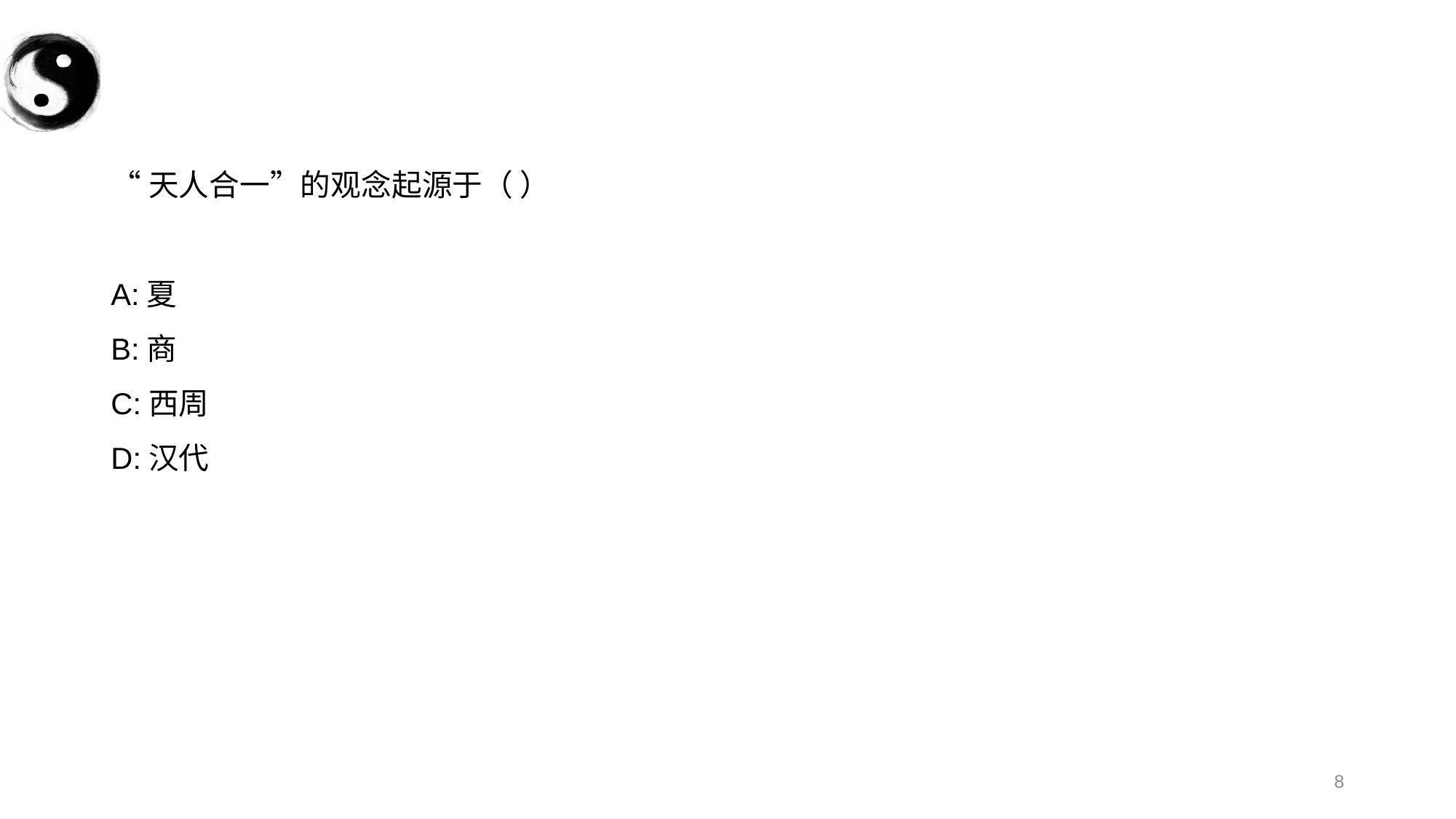

#
“天人合一”的观念起源于（ ）

A:夏
B:商
C:西周
D:汉代

8